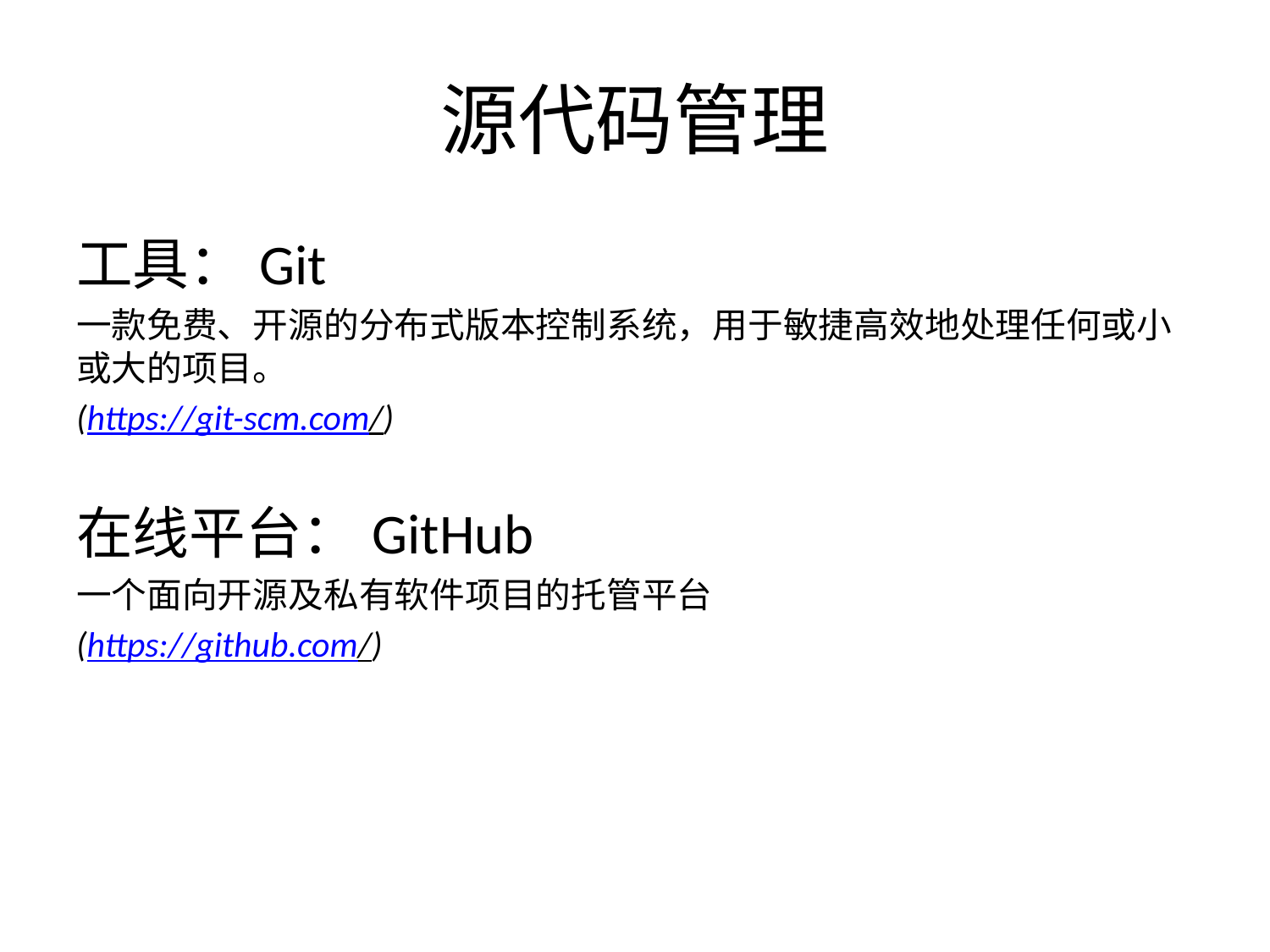

# 源代码管理
工具：Git
一款免费、开源的分布式版本控制系统，用于敏捷高效地处理任何或小或大的项目。
(https://git-scm.com/)

在线平台：GitHub
一个面向开源及私有软件项目的托管平台
(https://github.com/)